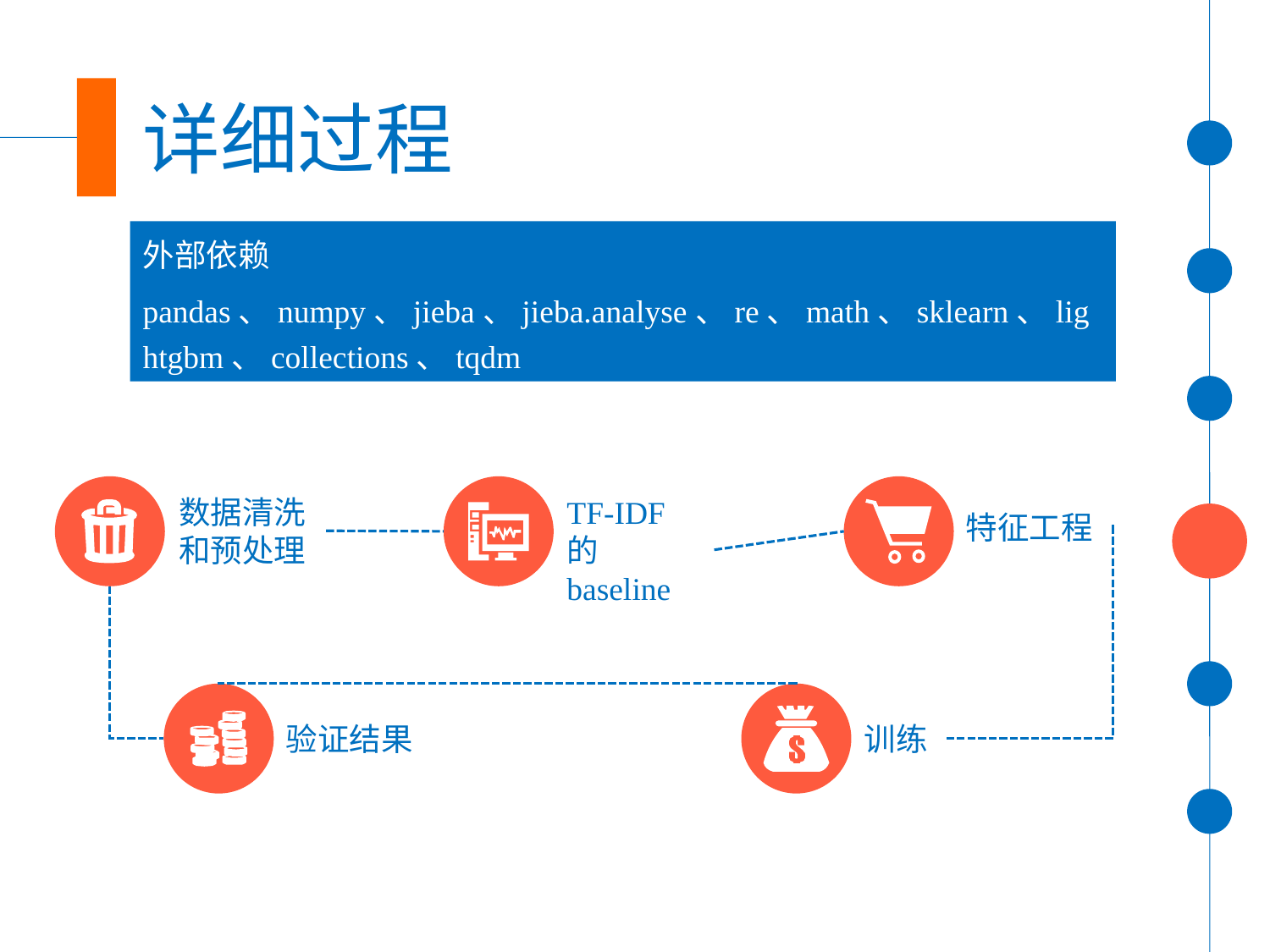

详细过程

外部依赖
pandas、numpy、jieba、jieba.analyse、re、math、sklearn、lightgbm、collections、tqdm

数据清洗和预处理
TF-IDF的baseline

特征工程

验证结果
训练